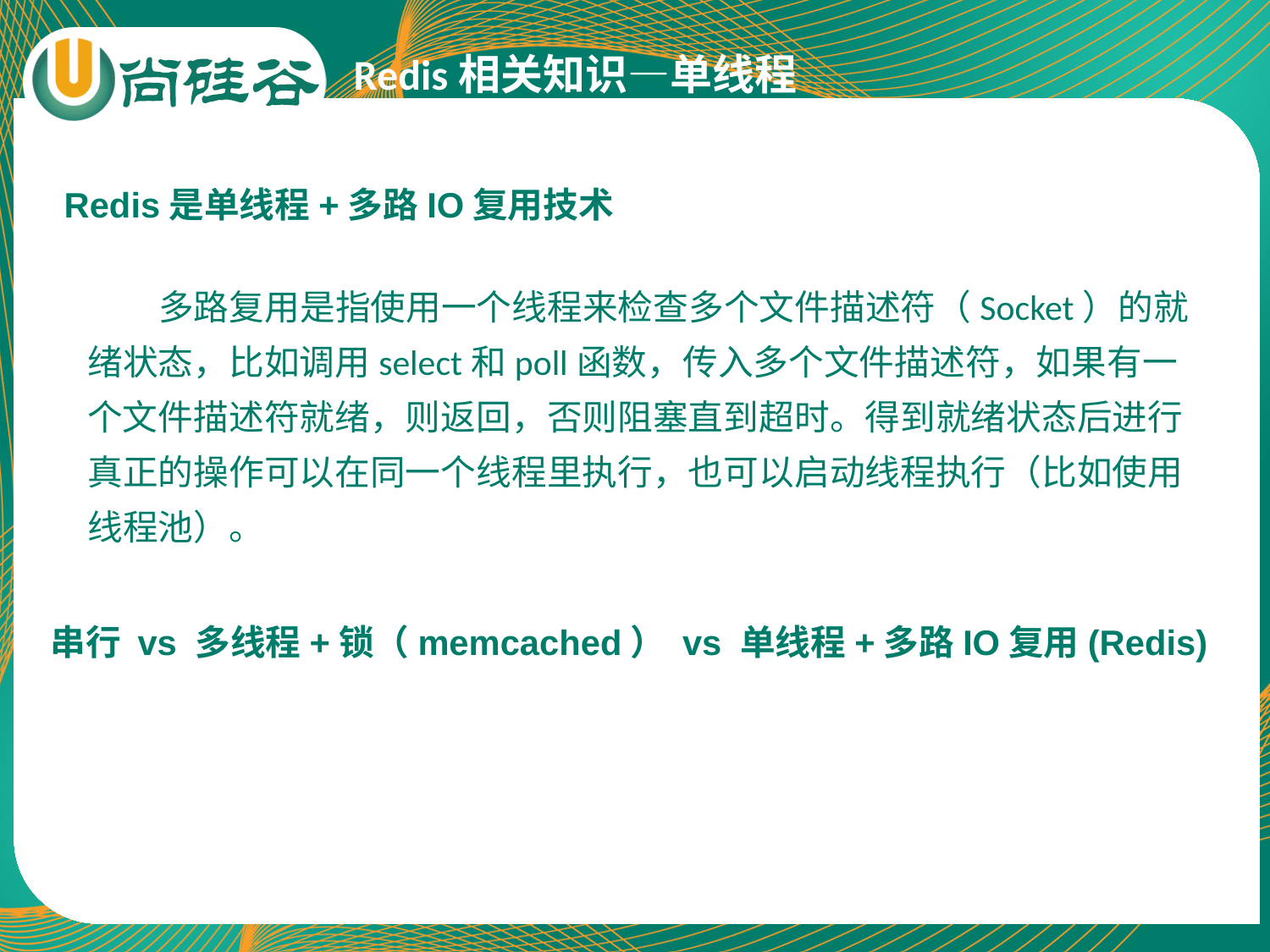

Redis相关知识—单线程
Redis是单线程+多路IO复用技术
        多路复用是指使用一个线程来检查多个文件描述符（Socket）的就绪状态，比如调用select和poll函数，传入多个文件描述符，如果有一个文件描述符就绪，则返回，否则阻塞直到超时。得到就绪状态后进行真正的操作可以在同一个线程里执行，也可以启动线程执行（比如使用线程池）。
串行 vs 多线程+锁（memcached） vs 单线程+多路IO复用(Redis)